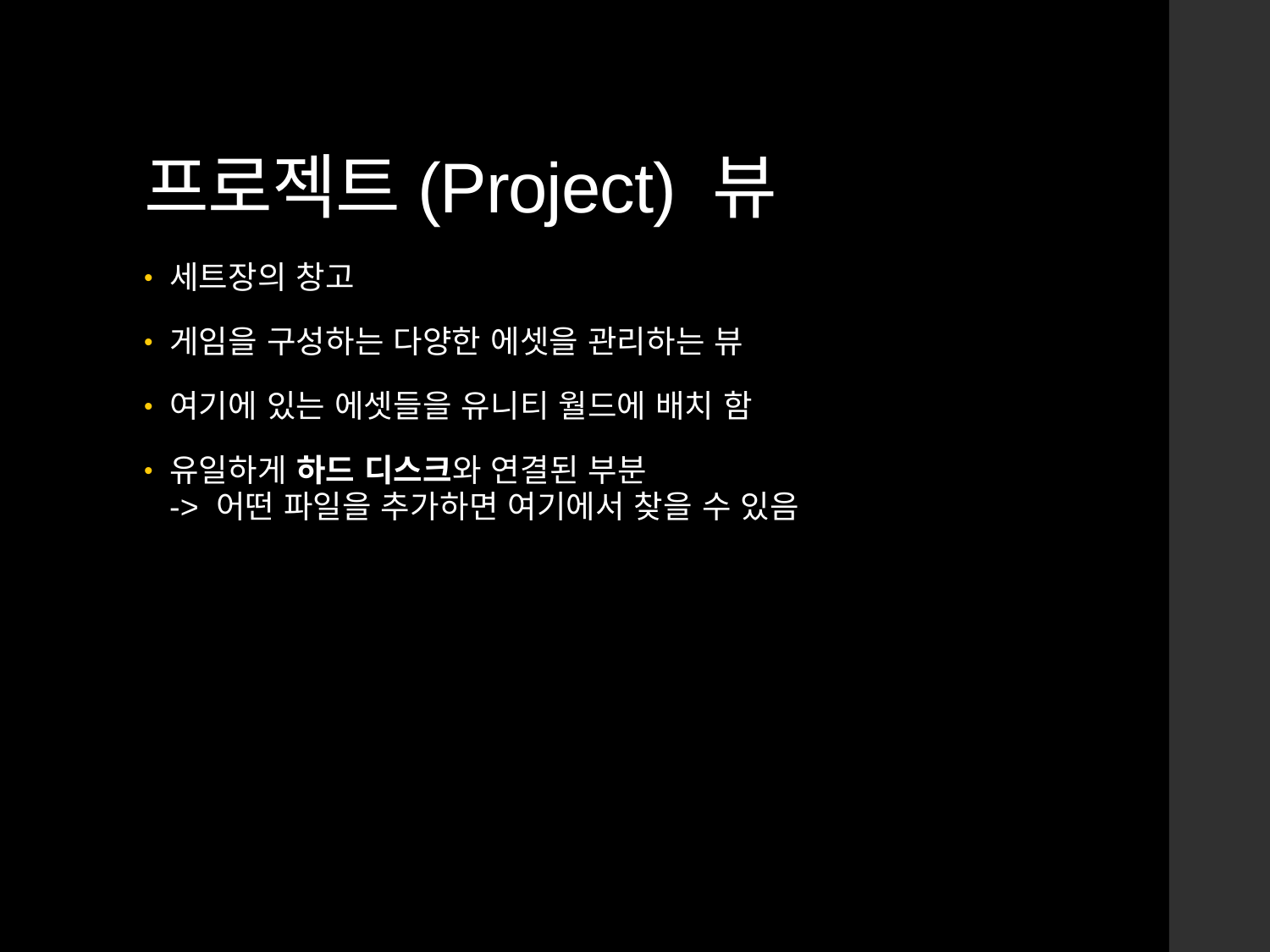

# 프로젝트(Project) 뷰
세트장의 창고
게임을 구성하는 다양한 에셋을 관리하는 뷰
여기에 있는 에셋들을 유니티 월드에 배치 함
유일하게 하드 디스크와 연결된 부분
-> 어떤 파일을 추가하면 여기에서 찾을 수 있음